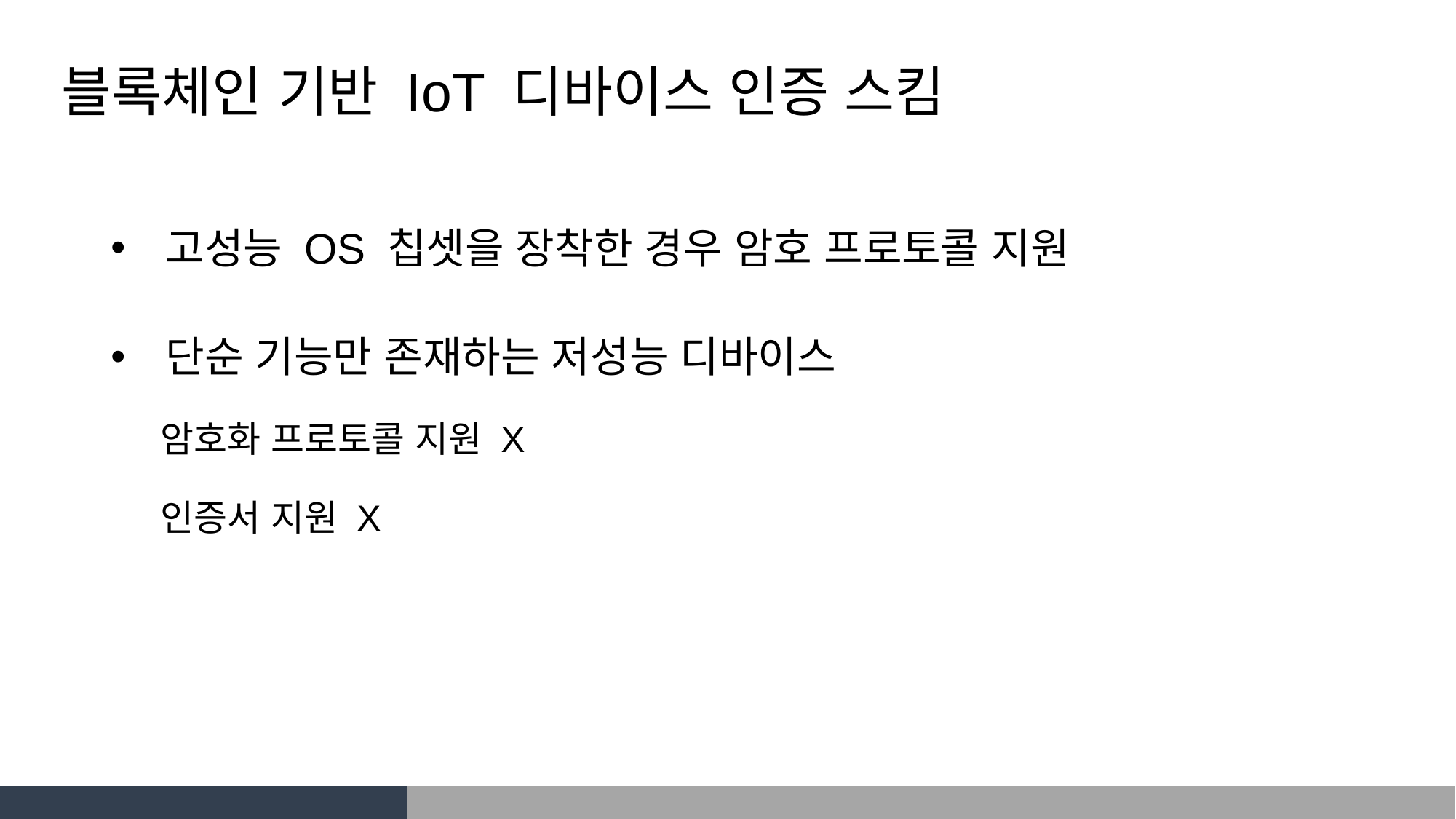

블록체인 기반 IoT 디바이스 인증 스킴
고성능 OS 칩셋을 장착한 경우 암호 프로토콜 지원
단순 기능만 존재하는 저성능 디바이스

    암호화 프로토콜 지원 X

    인증서 지원 X